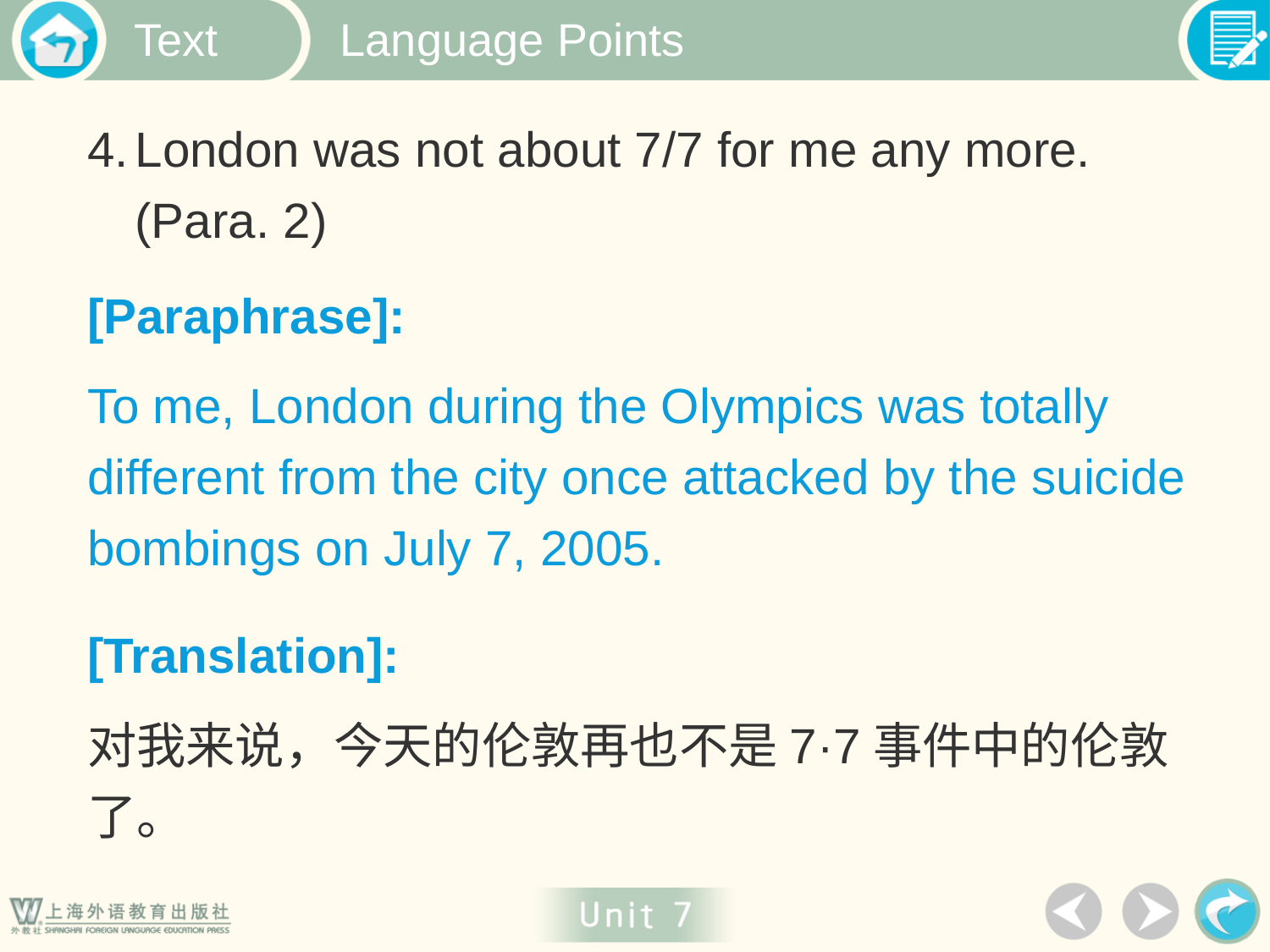

Language Points

4.	London was not about 7/7 for me any more. (Para. 2)
[Paraphrase]:
To me, London during the Olympics was totally different from the city once attacked by the suicide bombings on July 7, 2005.
[Translation]:
对我来说，今天的伦敦再也不是7·7事件中的伦敦了。